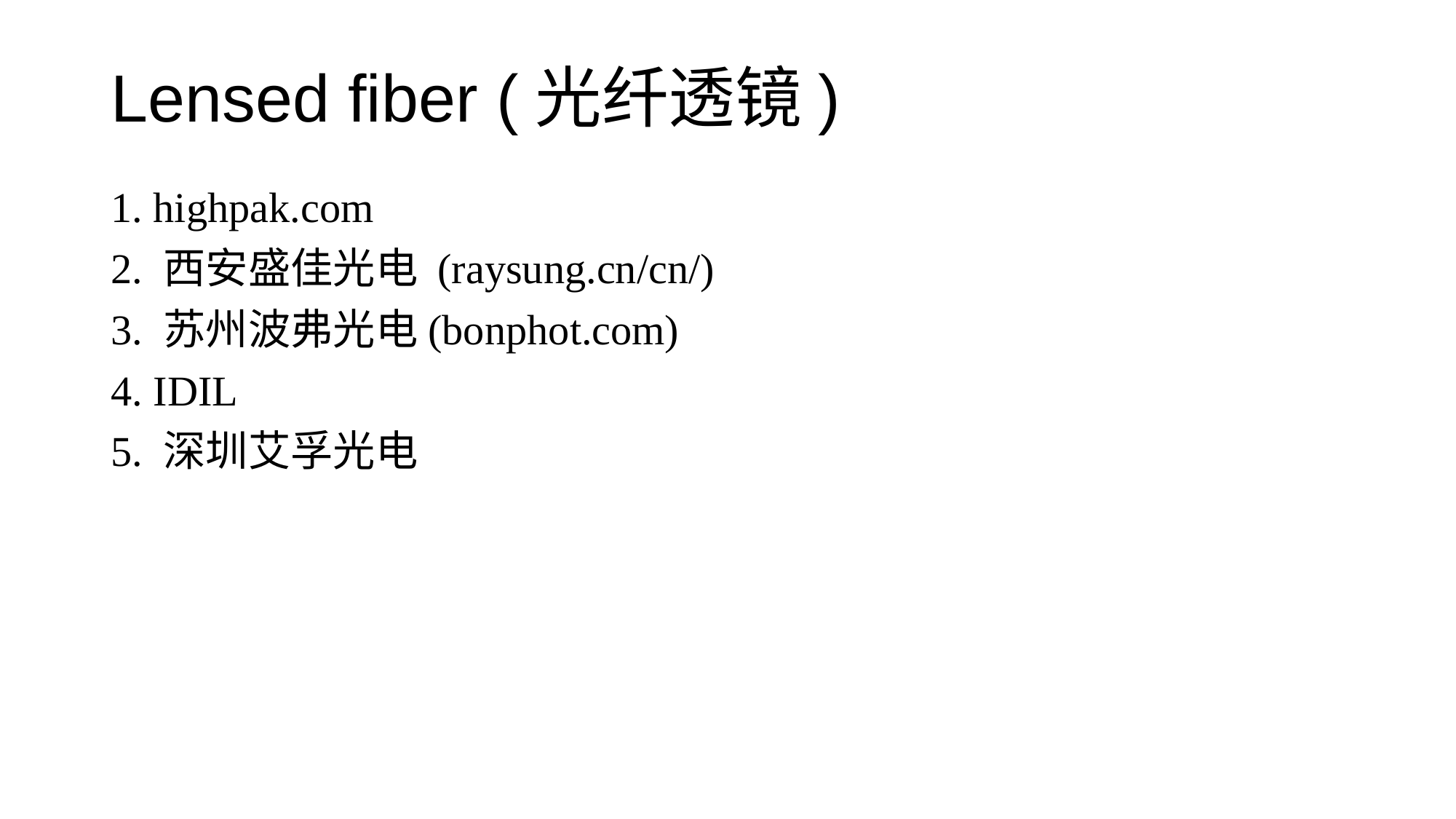

# Lensed fiber (光纤透镜)
1. highpak.com
2. 西安盛佳光电 (raysung.cn/cn/)
3. 苏州波弗光电(bonphot.com)
4. IDIL
5. 深圳艾孚光电